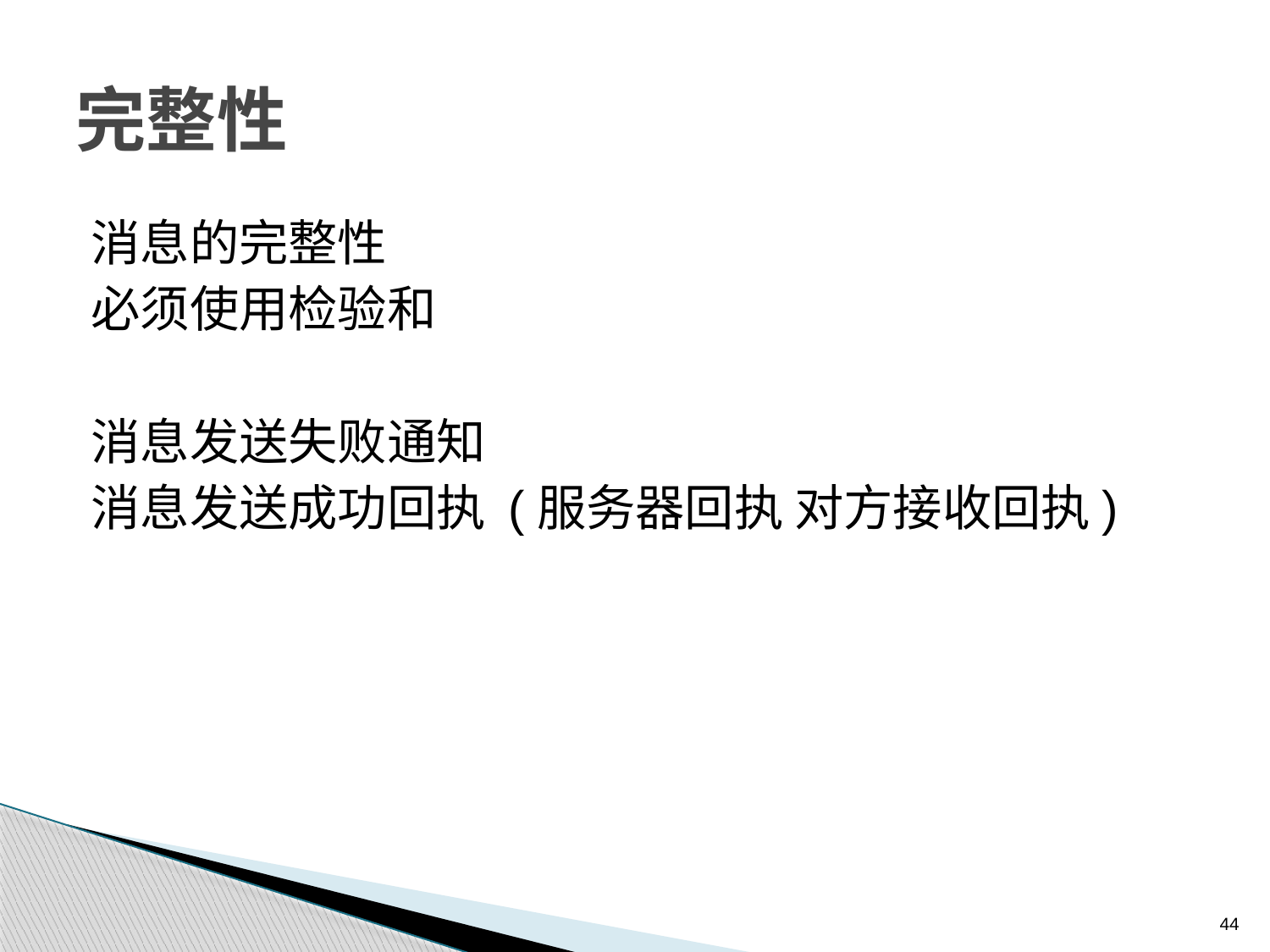

# 完整性
消息的完整性
必须使用检验和

消息发送失败通知
消息发送成功回执 (服务器回执 对方接收回执)
44